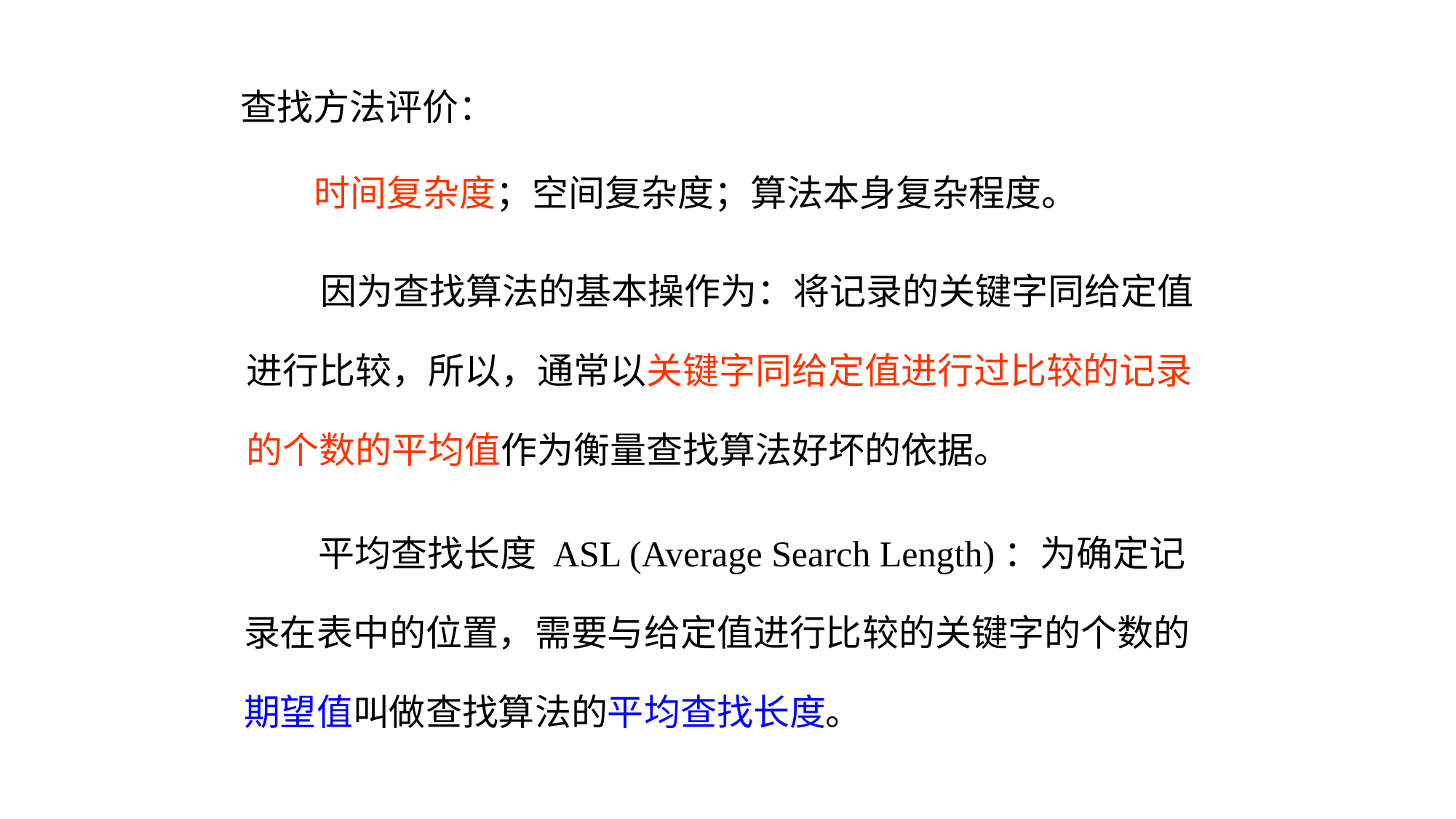

查找方法评价：
        时间复杂度；空间复杂度；算法本身复杂程度。
        因为查找算法的基本操作为：将记录的关键字同给定值
进行比较，所以，通常以关键字同给定值进行过比较的记录
的个数的平均值作为衡量查找算法好坏的依据。
        平均查找长度 ASL (Average Search Length)：为确定记
录在表中的位置，需要与给定值进行比较的关键字的个数的
期望值叫做查找算法的平均查找长度。